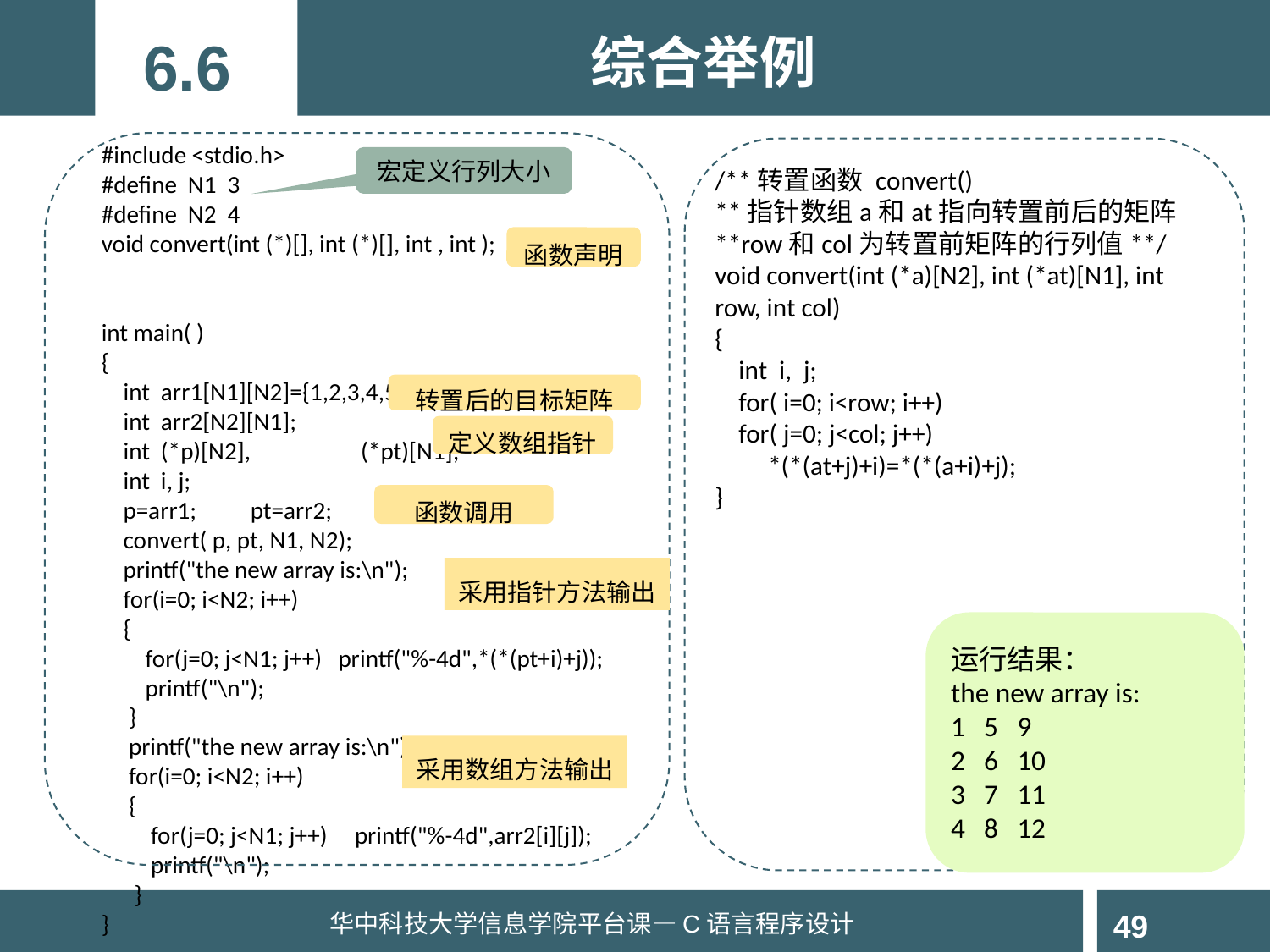

综合举例
6.6

#include <stdio.h>
#define  N1  3
#define  N2  4
void convert(int (*)[], int (*)[], int , int );

int main( )
{
    int  arr1[N1][N2]={1,2,3,4,5,6,7,8,9,10,11,12};
    int  arr2[N2][N1];
    int  (*p)[N2],	 (*pt)[N1];
    int  i, j;
    p=arr1;  	    pt=arr2;
    convert( p, pt, N1, N2);
    printf("the new array is:\n");
    for(i=0; i<N2; i++)
    {
        for(j=0; j<N1; j++)   printf("%-4d",*(*(pt+i)+j));
        printf("\n");
     }
     printf("the new array is:\n");
     for(i=0; i<N2; i++)
     {
         for(j=0; j<N1; j++)     printf("%-4d",arr2[i][j]);
         printf("\n");
      }
}

宏定义行列大小
/**转置函数 convert()
**指针数组a和at指向转置前后的矩阵
**row和col为转置前矩阵的行列值**/
void convert(int (*a)[N2], int (*at)[N1], int row, int col)
{
    int  i,  j;
    for( i=0; i<row; i++)
    for( j=0; j<col; j++)
         *(*(at+j)+i)=*(*(a+i)+j);
}
函数声明
转置后的目标矩阵
定义数组指针
函数调用
采用指针方法输出
运行结果：
the new array is:
1   5   9
2   6   10
3   7   11
4   8   12
采用数组方法输出